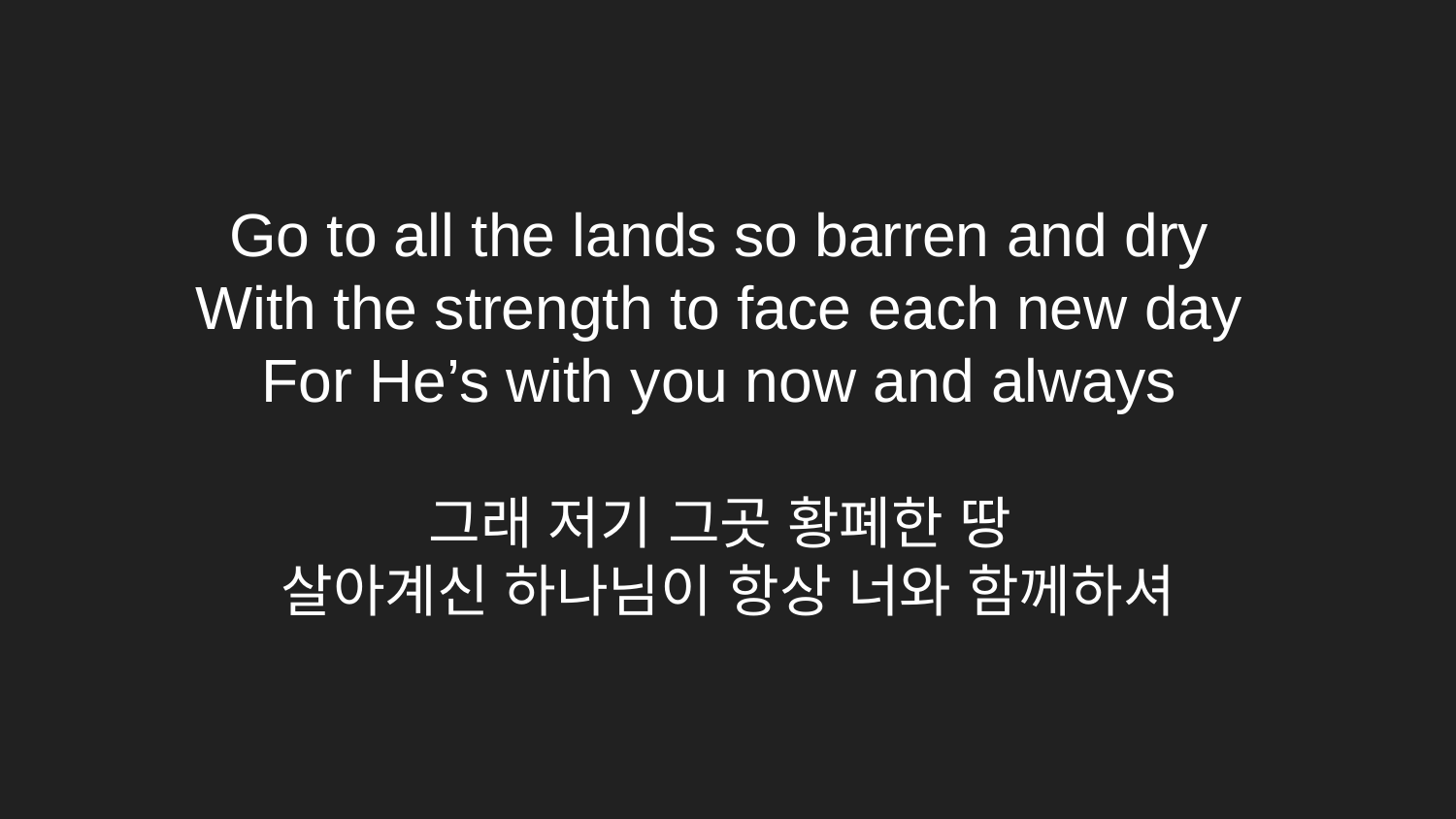

# Go to all the lands so barren and dry With the strength to face each new day For He’s with you now and always 그래 저기 그곳 황폐한 땅 살아계신 하나님이 항상 너와 함께하셔